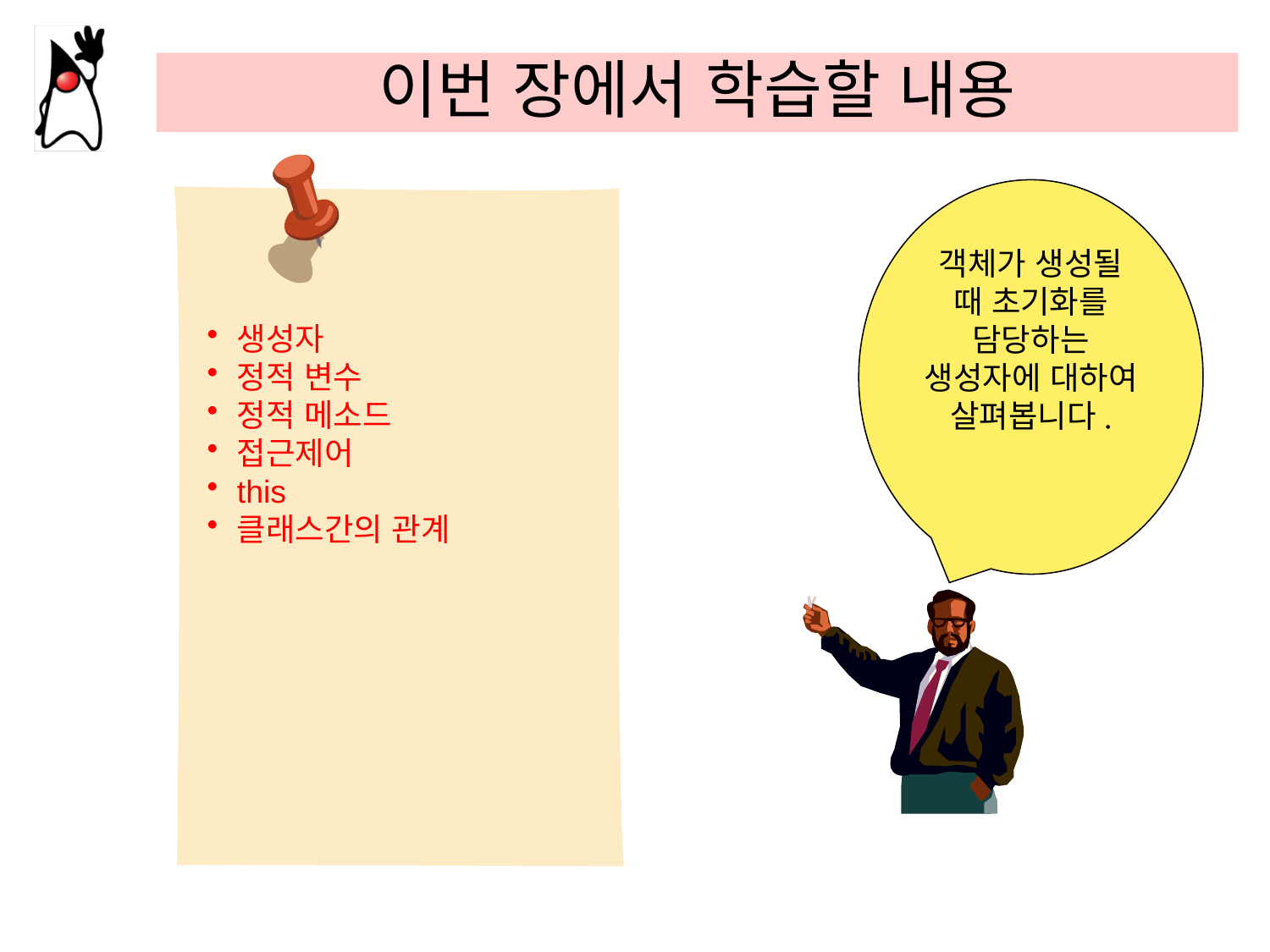

# 이번 장에서 학습할 내용

객체가 생성될 때 초기화를 담당하는 생성자에 대하여 살펴봅니다.

생성자
정적 변수
정적 메소드
접근제어
this
클래스간의 관계